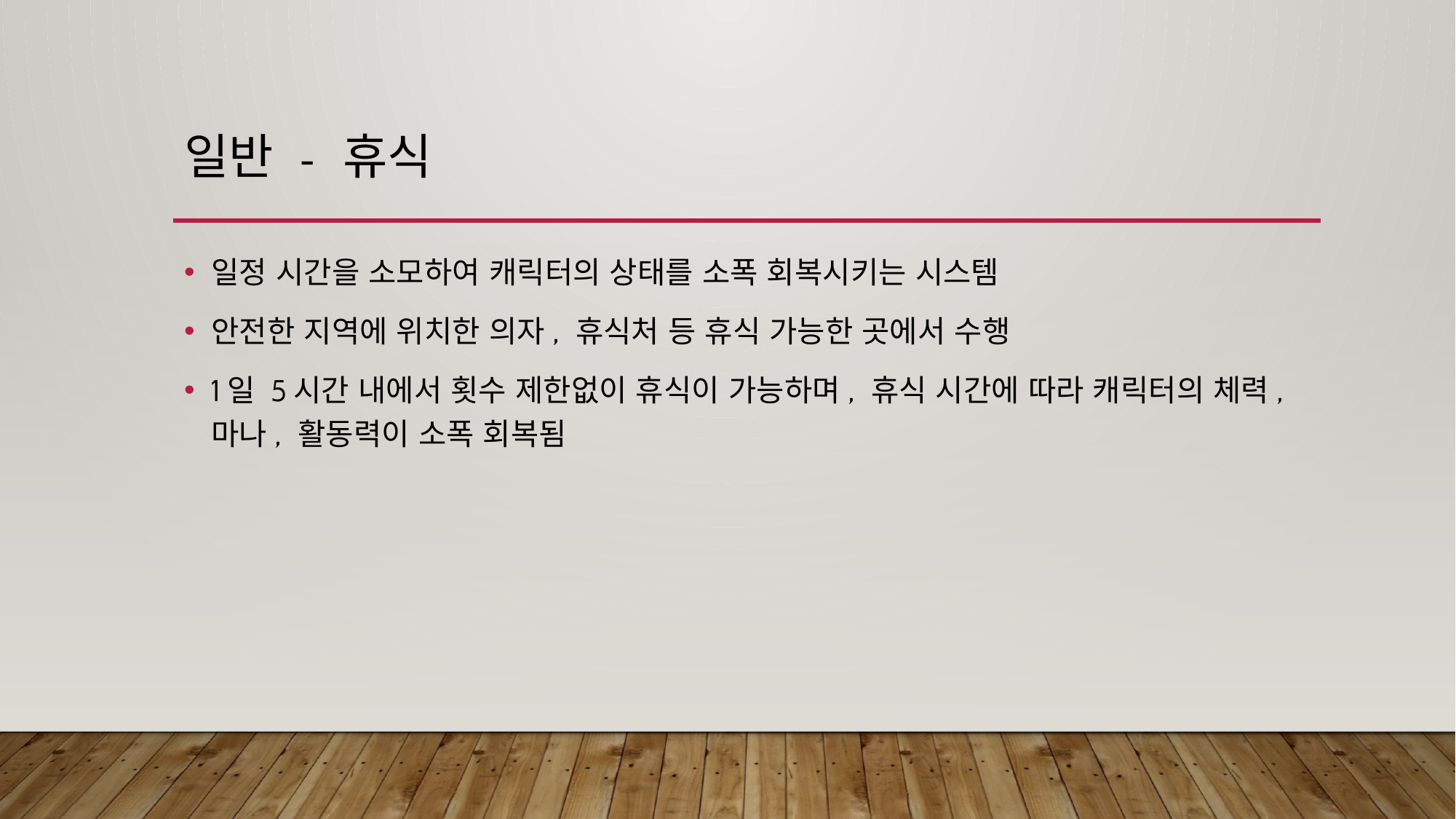

# 일반 - 휴식
일정 시간을 소모하여 캐릭터의 상태를 소폭 회복시키는 시스템
안전한 지역에 위치한 의자, 휴식처 등 휴식 가능한 곳에서 수행
1일 5시간 내에서 횟수 제한없이 휴식이 가능하며, 휴식 시간에 따라 캐릭터의 체력, 마나, 활동력이 소폭 회복됨